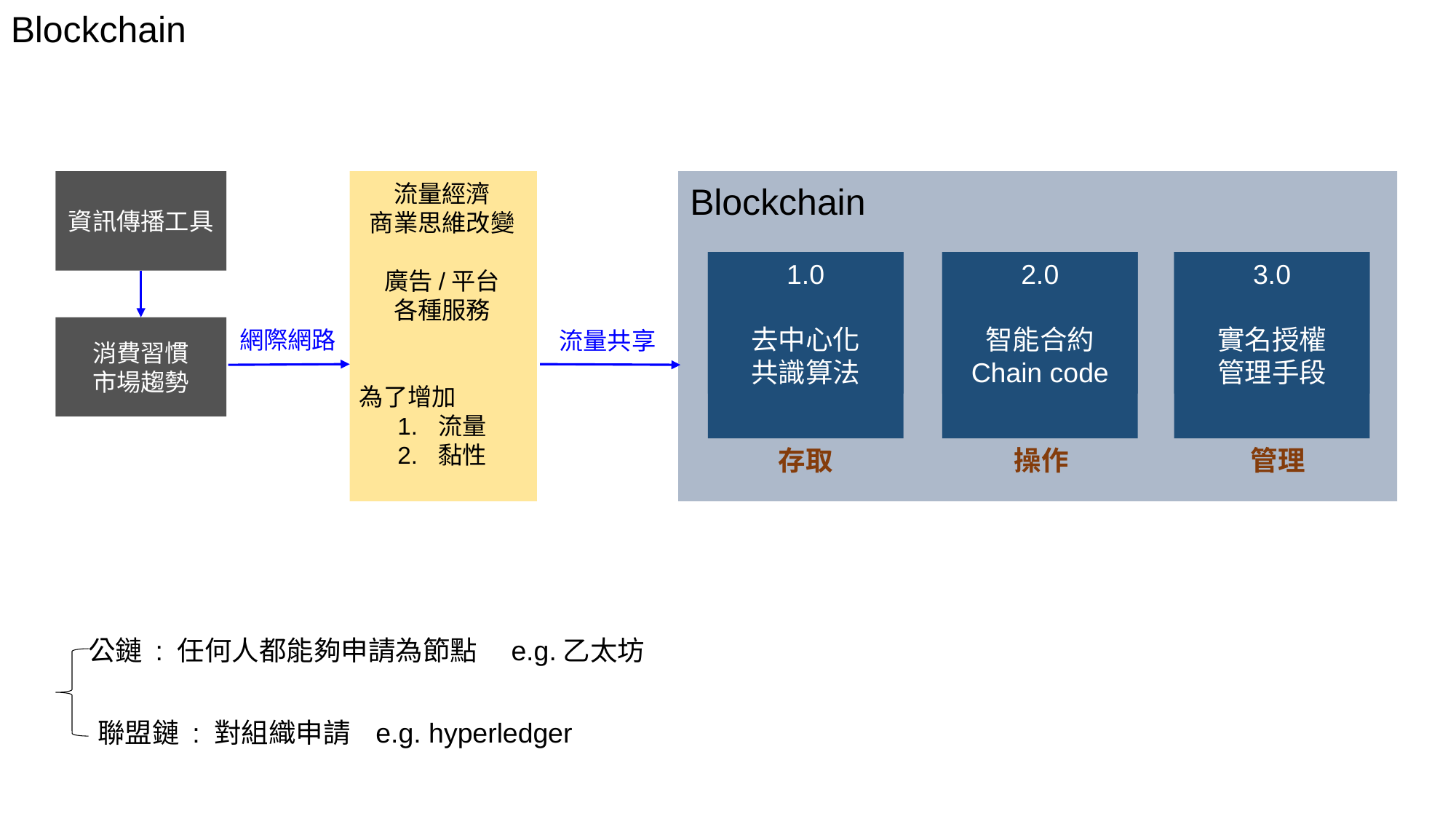

Blockchain
資訊傳播工具

流量經濟
商業思維改變

廣告/平台
各種服務

為了增加
流量
黏性
Blockchain

1.0

去中心化
共識算法

2.0

智能合約
Chain code
3.0

實名授權
管理手段

消費習慣
市場趨勢
網際網路
流量共享
存取
操作
管理
公鏈 : 任何人都能夠申請為節點　e.g.乙太坊

聯盟鏈 : 對組織申請   e.g. hyperledger